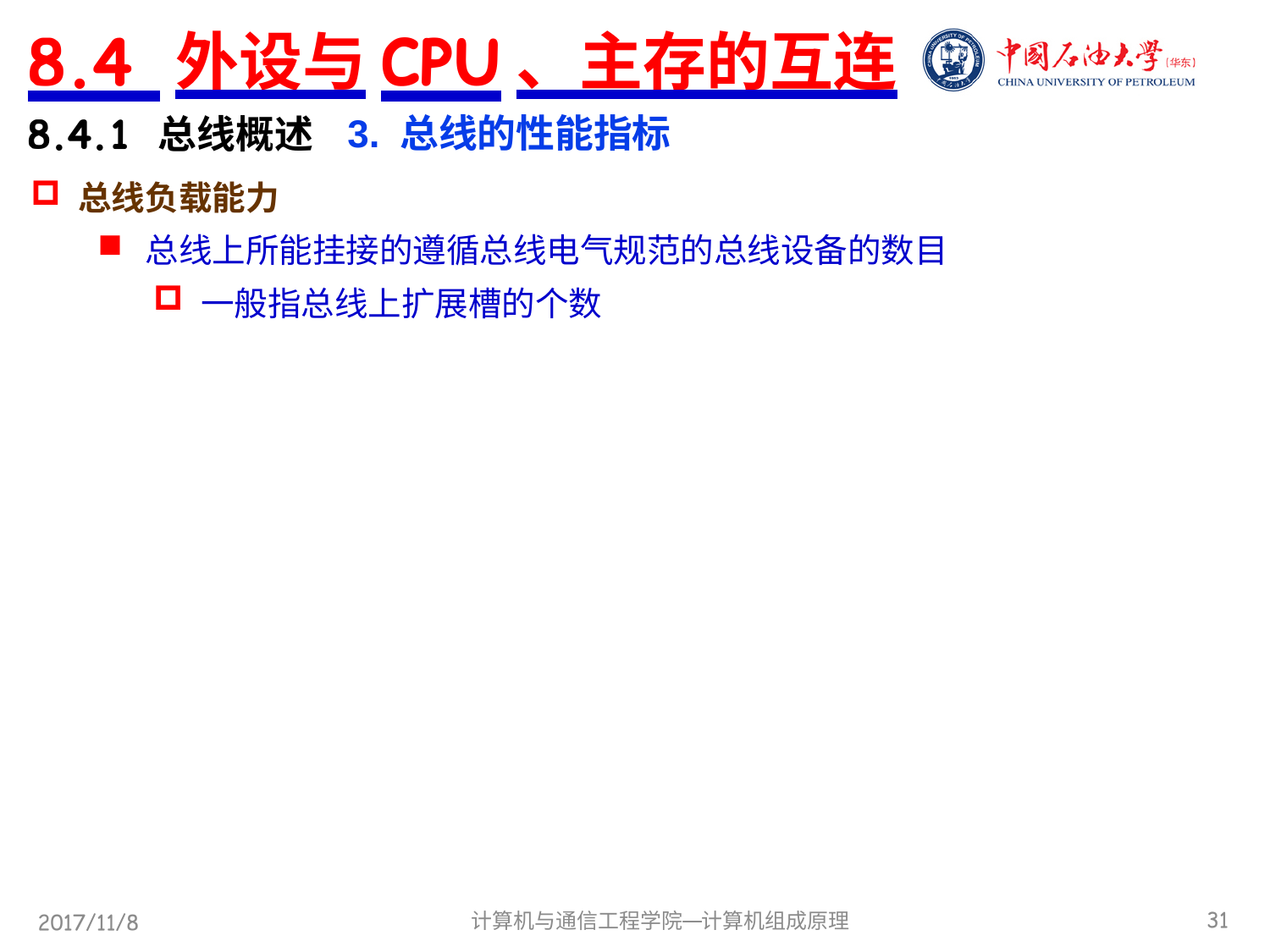

# 8.4 外设与CPU、主存的互连
3. 总线的性能指标
8.4.1 总线概述
总线负载能力
总线上所能挂接的遵循总线电气规范的总线设备的数目
一般指总线上扩展槽的个数
计算机与通信工程学院—计算机组成原理
31
2017/11/8